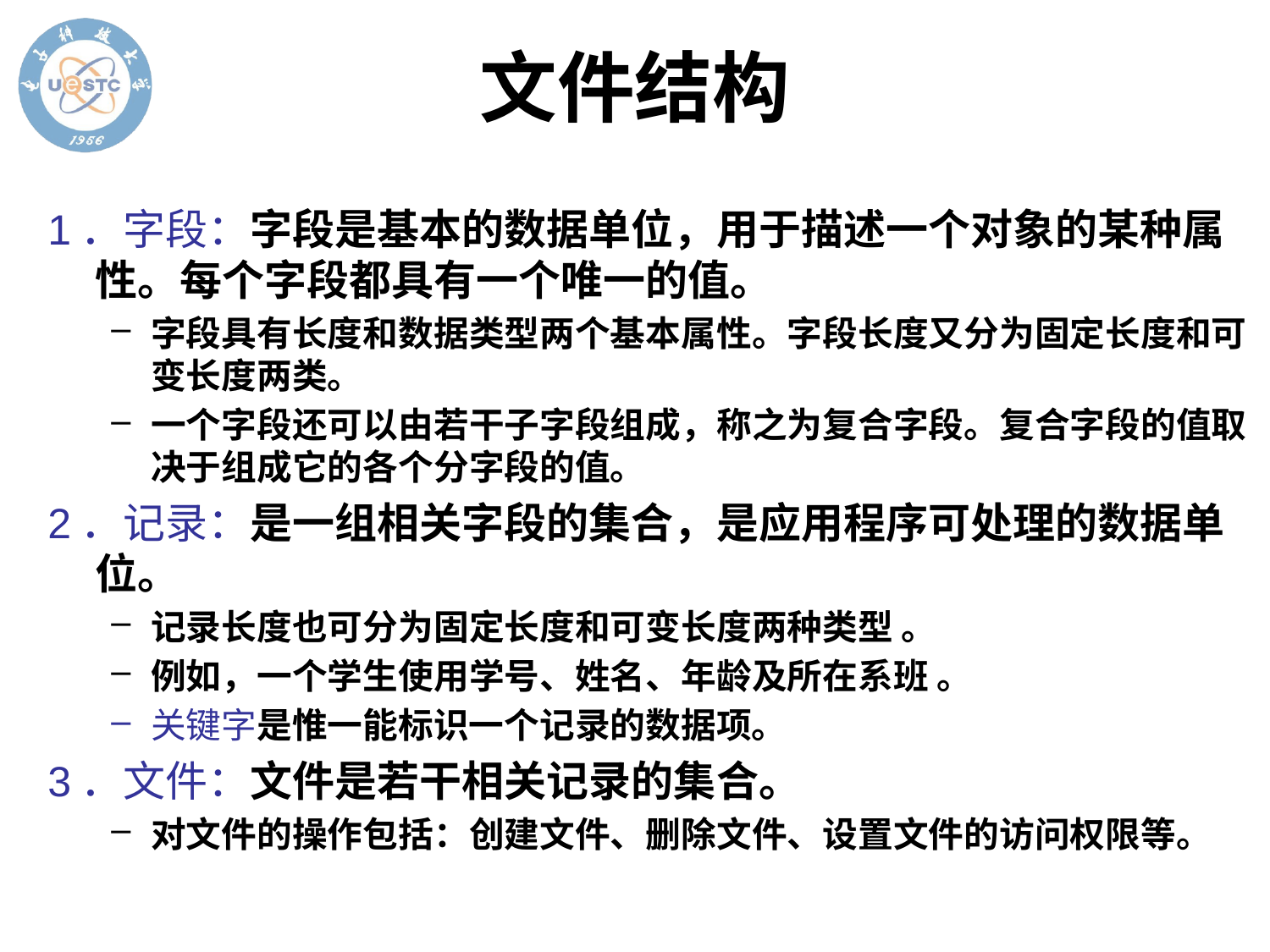

# 文件结构
1．字段：字段是基本的数据单位，用于描述一个对象的某种属性。每个字段都具有一个唯一的值。
字段具有长度和数据类型两个基本属性。字段长度又分为固定长度和可变长度两类。
一个字段还可以由若干子字段组成，称之为复合字段。复合字段的值取决于组成它的各个分字段的值。
2．记录：是一组相关字段的集合，是应用程序可处理的数据单位。
记录长度也可分为固定长度和可变长度两种类型 。
例如，一个学生使用学号、姓名、年龄及所在系班 。
关键字是惟一能标识一个记录的数据项。
3．文件：文件是若干相关记录的集合。
对文件的操作包括：创建文件、删除文件、设置文件的访问权限等。